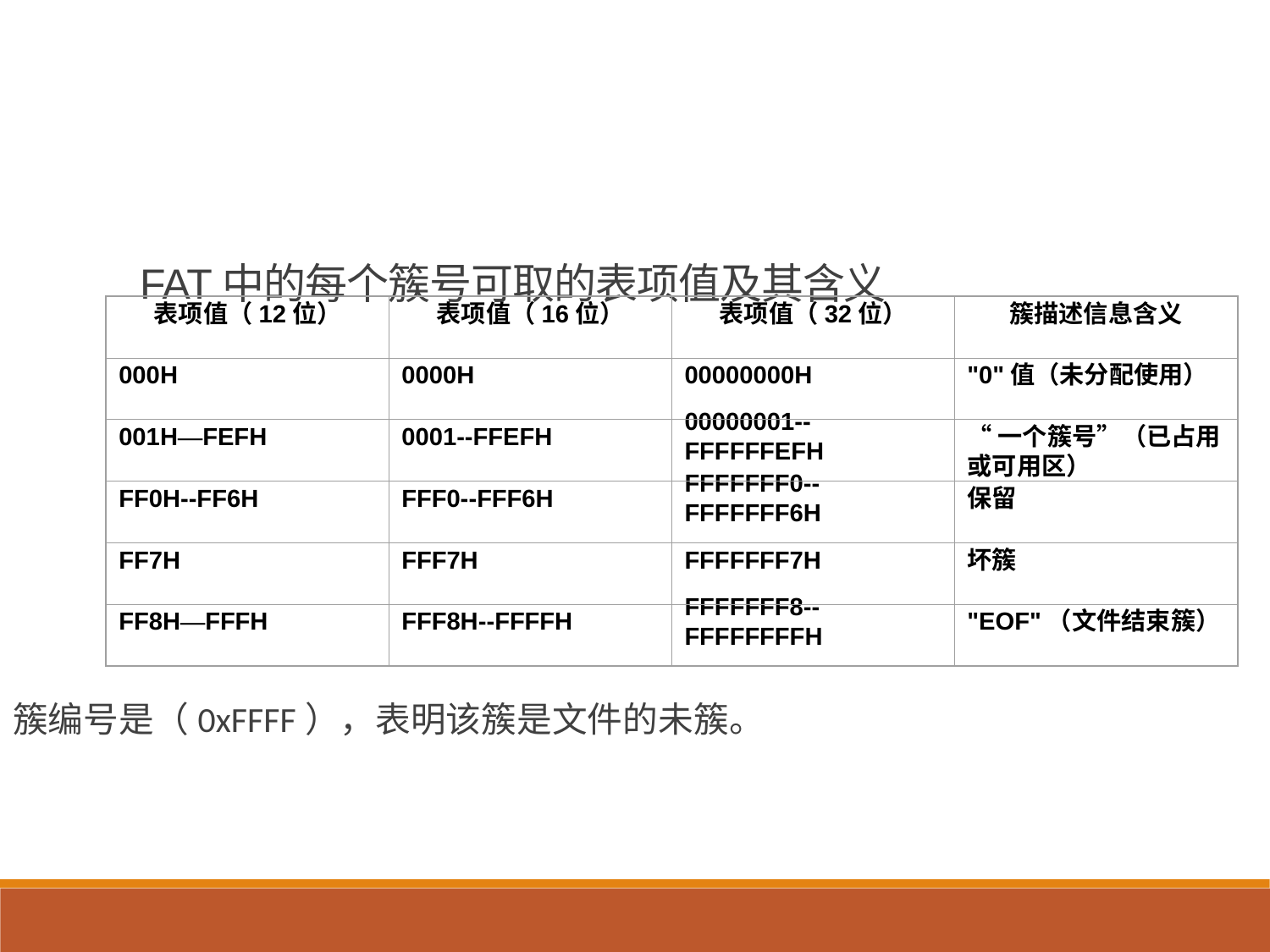

FAT中的每个簇号可取的表项值及其含义
表项值（12位）

表项值（16位）

表项值（32位）

簇描述信息含义

000H

0000H

00000000H

"0"值（未分配使用）

001H—FEFH

0001--FFEFH

00000001--FFFFFFEFH

“一个簇号”（已占用或可用区）

FF0H--FF6H

FFF0--FFF6H

FFFFFFF0--FFFFFFF6H

保留

FF7H

FFF7H

FFFFFFF7H

坏簇

FF8H—FFFH

FFF8H--FFFFH

FFFFFFF8--FFFFFFFFH

"EOF"（文件结束簇）

簇编号是（0xFFFF），表明该簇是文件的未簇。